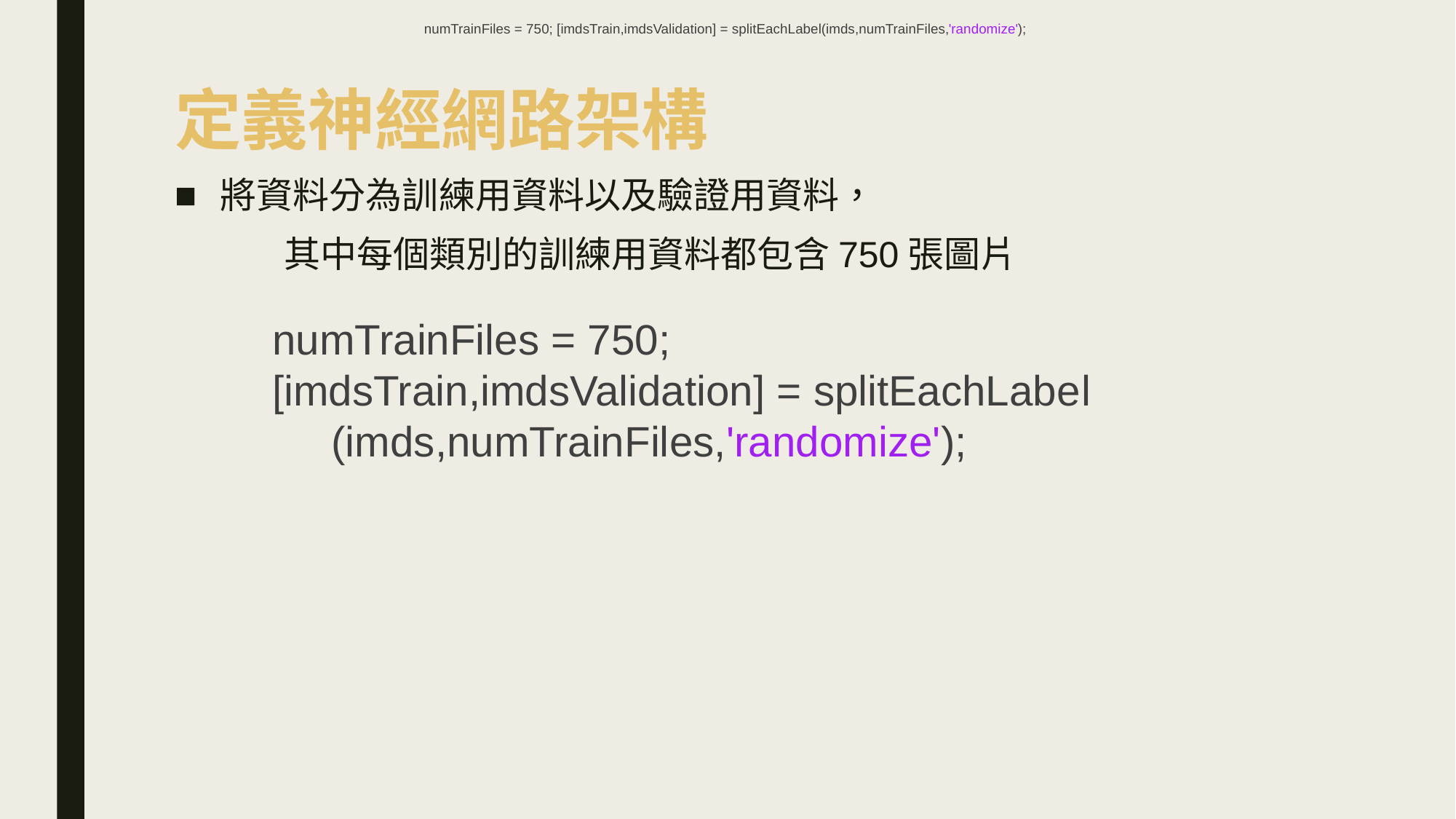

numTrainFiles = 750; [imdsTrain,imdsValidation] = splitEachLabel(imds,numTrainFiles,'randomize');
# 定義神經網路架構
將資料分為訓練用資料以及驗證用資料，
	其中每個類別的訓練用資料都包含750張圖片

numTrainFiles = 750;
[imdsTrain,imdsValidation] = splitEachLabel
     (imds,numTrainFiles,'randomize');